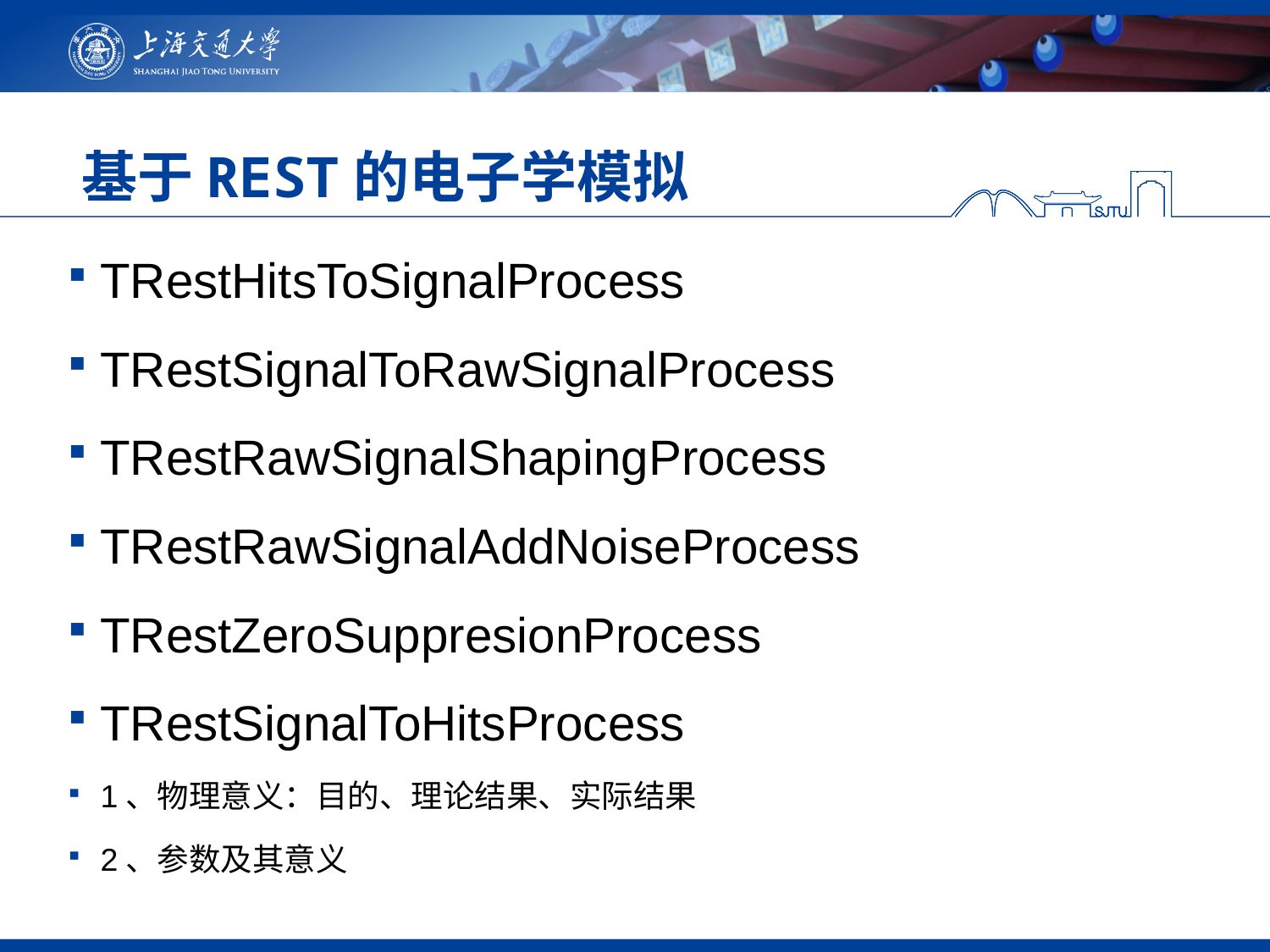

基于REST的电子学模拟
TRestHitsToSignalProcess
TRestSignalToRawSignalProcess
TRestRawSignalShapingProcess
TRestRawSignalAddNoiseProcess
TRestZeroSuppresionProcess
TRestSignalToHitsProcess
1、物理意义：目的、理论结果、实际结果
2、参数及其意义

9